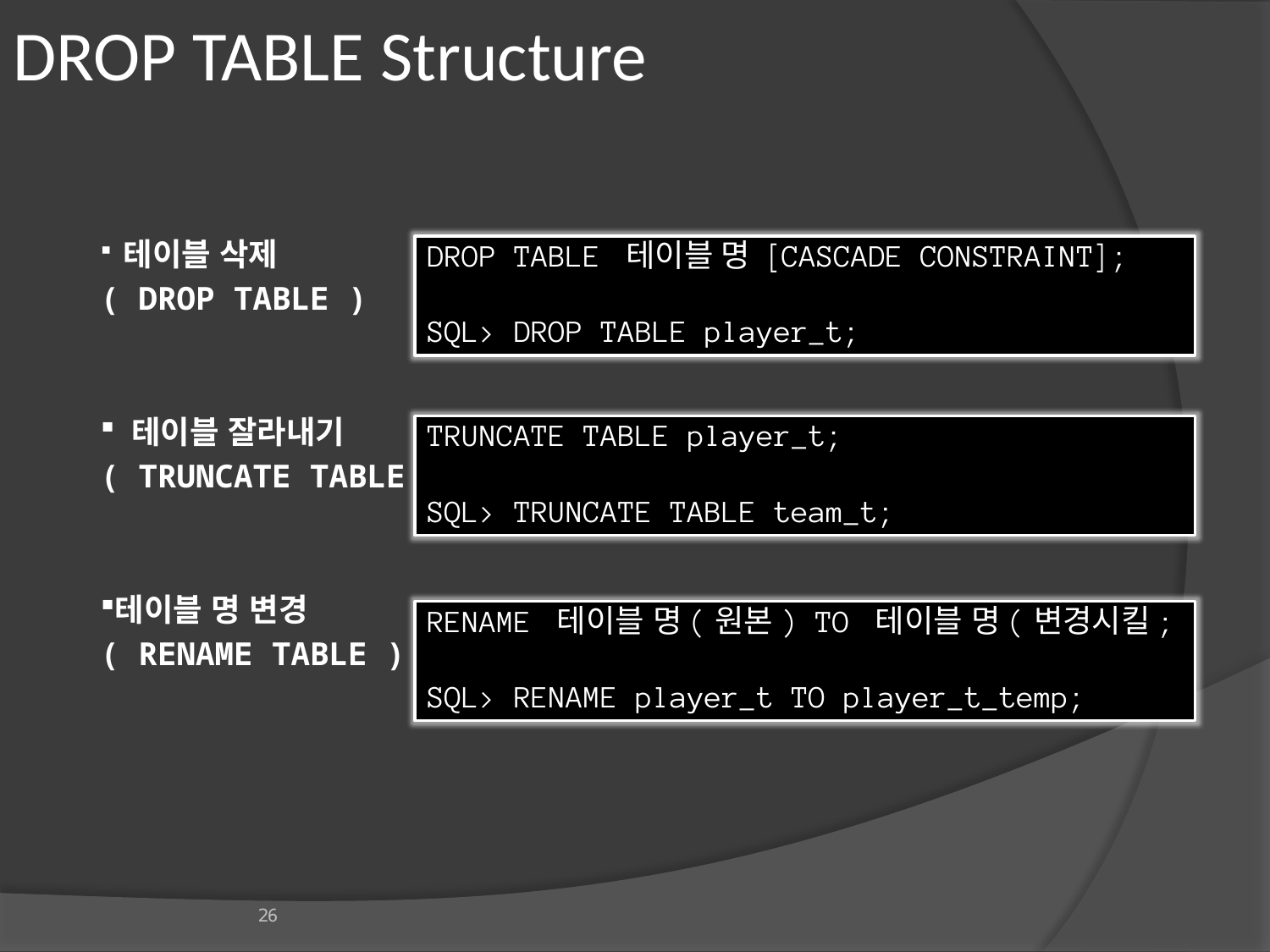

# DROP TABLE Structure

 테이블 삭제
( DROP TABLE )

 테이블 잘라내기
( TRUNCATE TABLE )

테이블 명 변경
( RENAME TABLE )

DROP TABLE 테이블 명 [CASCADE CONSTRAINT];

SQL> DROP TABLE player_t;
TRUNCATE TABLE player_t;

SQL> TRUNCATE TABLE team_t;
RENAME 테이블 명(원본) TO 테이블 명(변경시킬;

SQL> RENAME player_t TO player_t_temp;
26